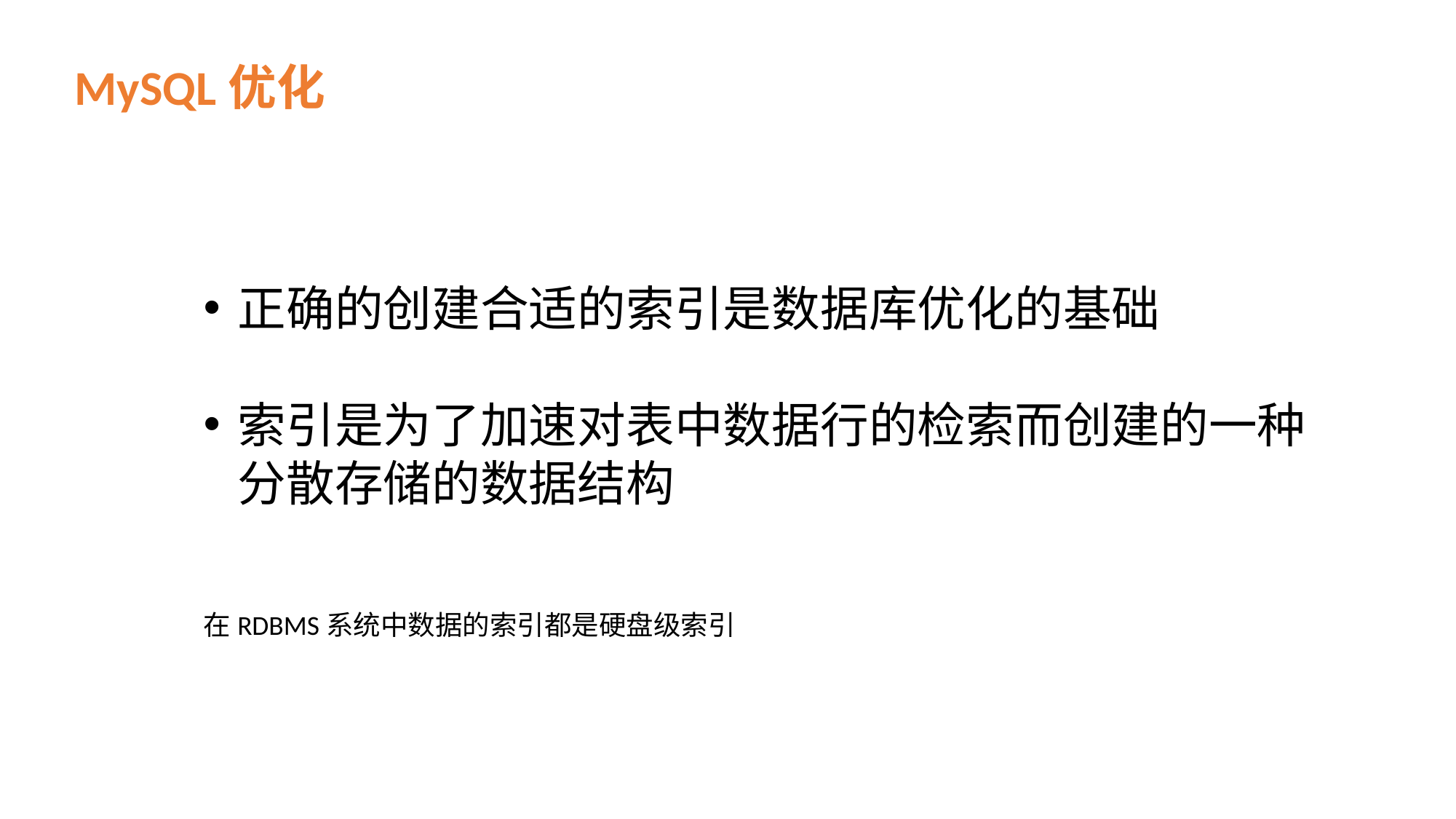

MySQL优化
正确的创建合适的索引是数据库优化的基础

索引是为了加速对表中数据行的检索而创建的一种分散存储的数据结构
在RDBMS系统中数据的索引都是硬盘级索引